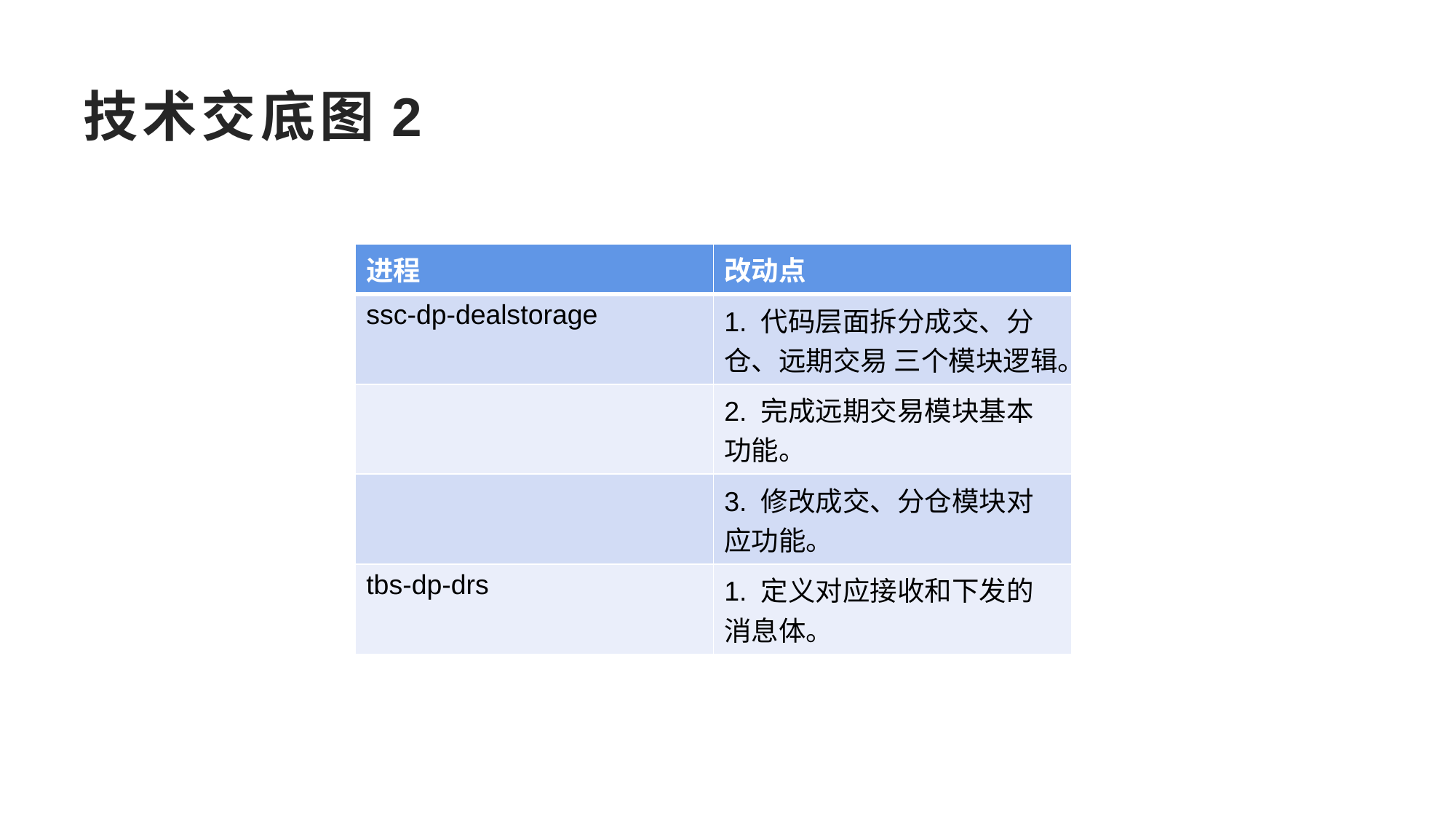

# 技术交底图2
| 进程 | 改动点 |
| --- | --- |
| ssc-dp-dealstorage | 1. 代码层面拆分成交、分仓、远期交易 三个模块逻辑。 |
|  | 2. 完成远期交易模块基本功能。 |
|  | 3. 修改成交、分仓模块对应功能。 |
| tbs-dp-drs | 1. 定义对应接收和下发的消息体。 |